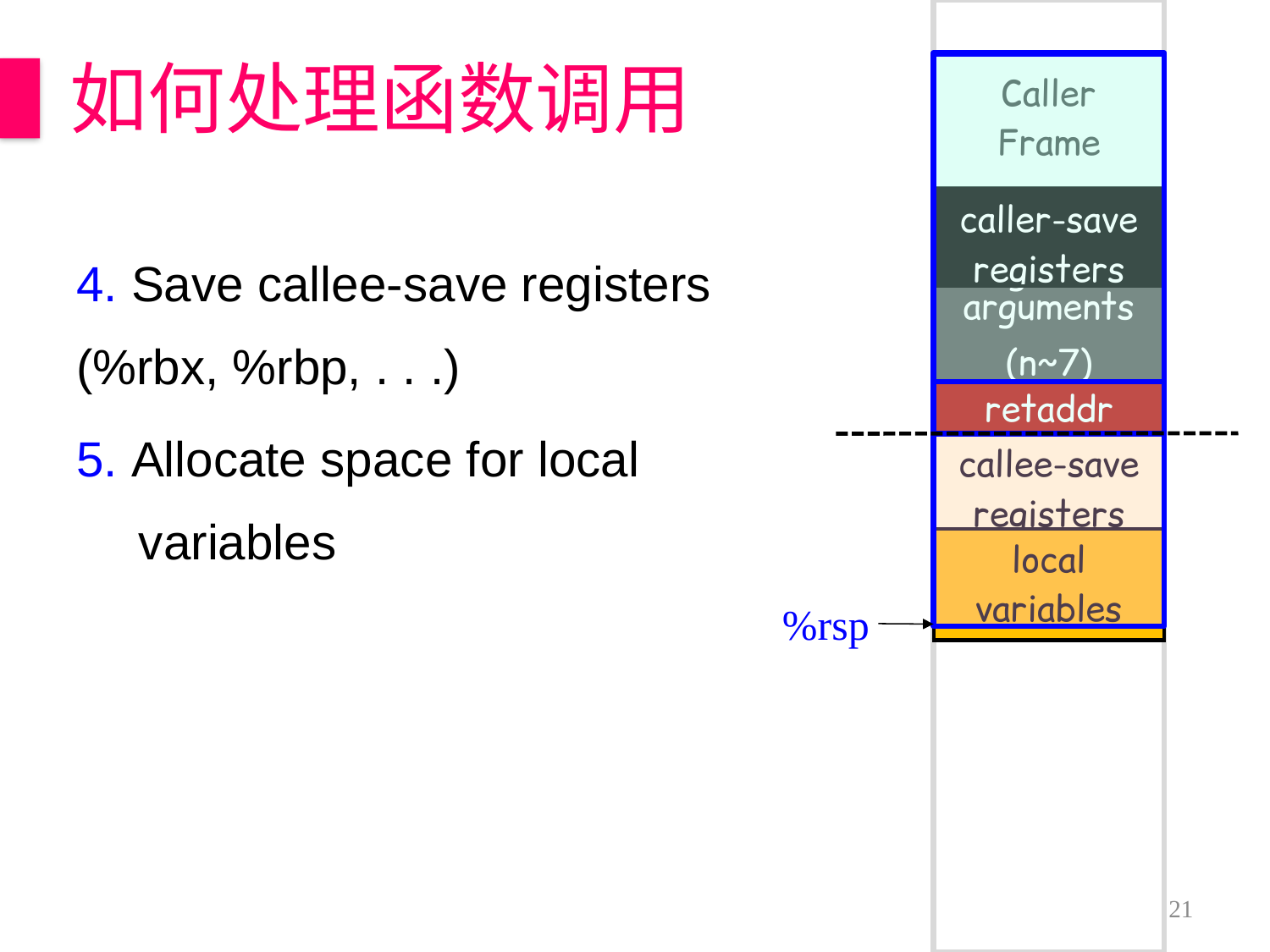

如何处理函数调用

| Caller Frame |
| --- |

| caller-save registers |
| --- |
| caller-save registers |
| --- |
4. Save callee-save registers
(%rbx, %rbp, . . .)
5. Allocate space for local
variables

| arguments (n~1) |
| --- |
| arguments (n~7) |
| --- |
| retaddr |
| --- |
| callee-save registers |
| --- |

| local variables |
| --- |
%rsp

21